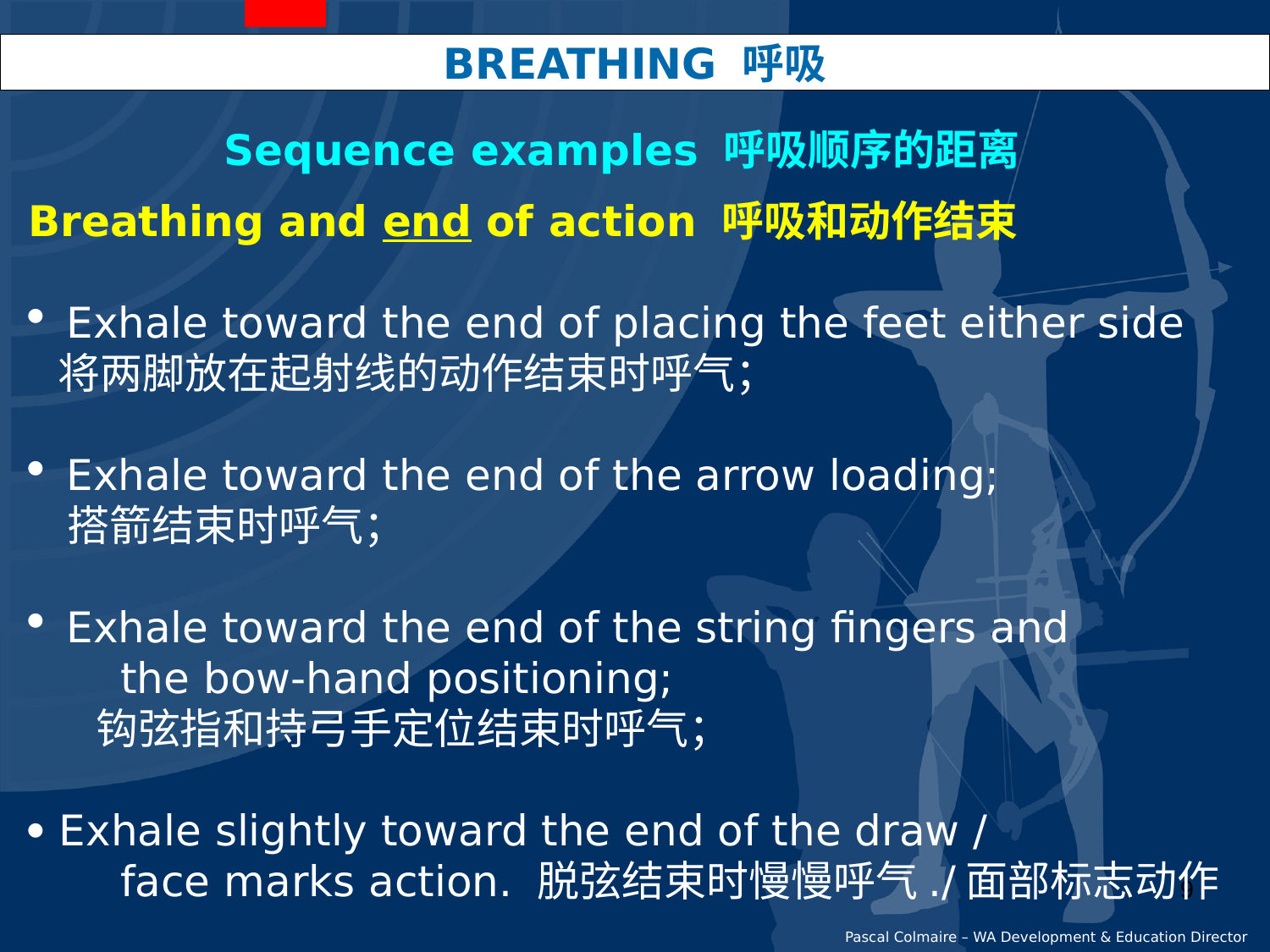

BREATHING 呼吸
Sequence examples 呼吸顺序的距离
Breathing and end of action 呼吸和动作结束

Exhale toward the end of placing the feet either side
  将两脚放在起射线的动作结束时呼气；

Exhale toward the end of the arrow loading;
   搭箭结束时呼气；

Exhale toward the end of the string fingers and
    the bow-hand positioning;
      钩弦指和持弓手定位结束时呼气；

• Exhale slightly toward the end of the draw /
    face marks action. 脱弦结束时慢慢呼气./面部标志动作

9
Pascal Colmaire – WA Development & Education Director